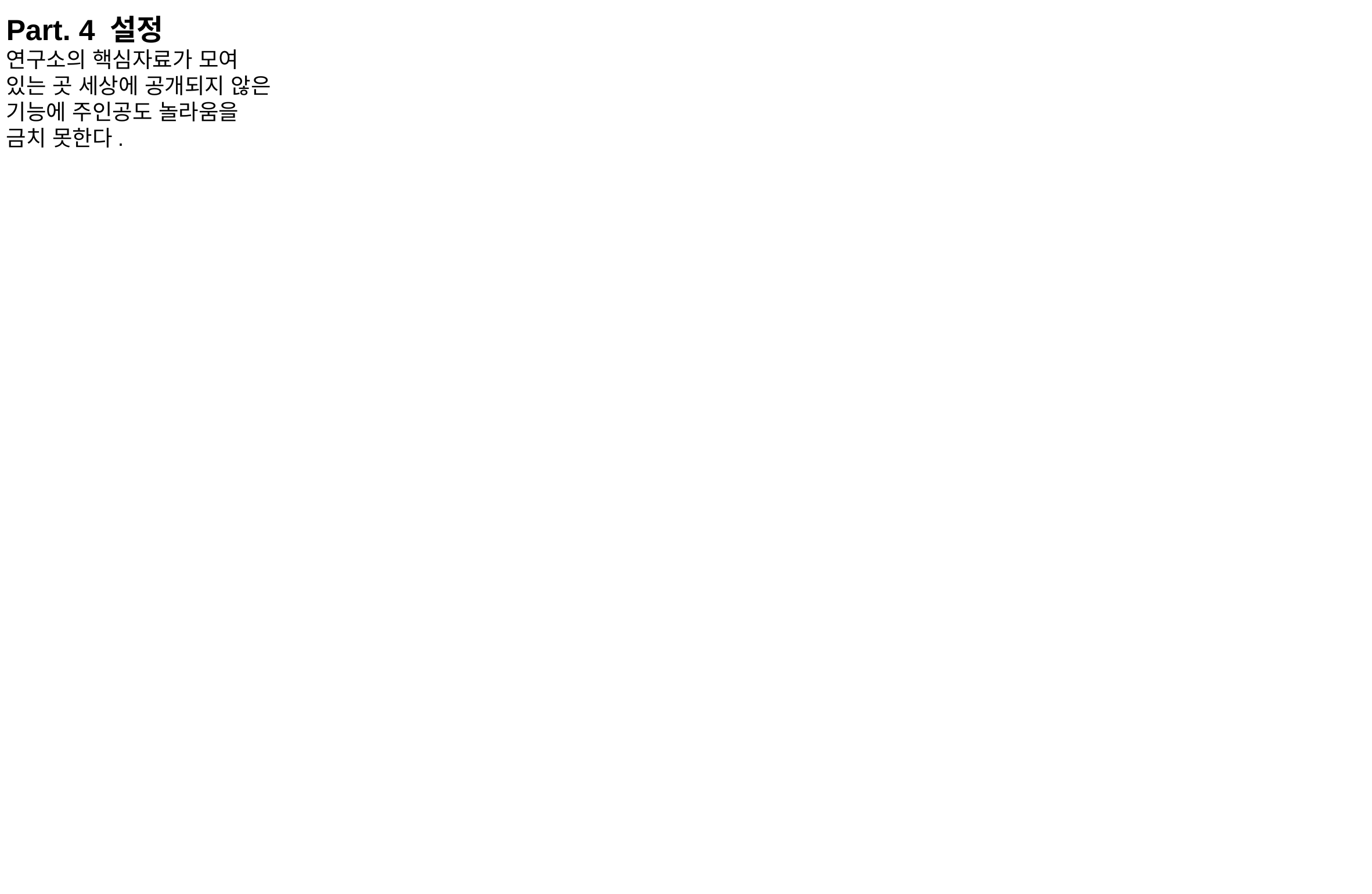

Part. 4 설정
연구소의 핵심자료가 모여 있는 곳 세상에 공개되지 않은 기능에 주인공도 놀라움을 금치 못한다.